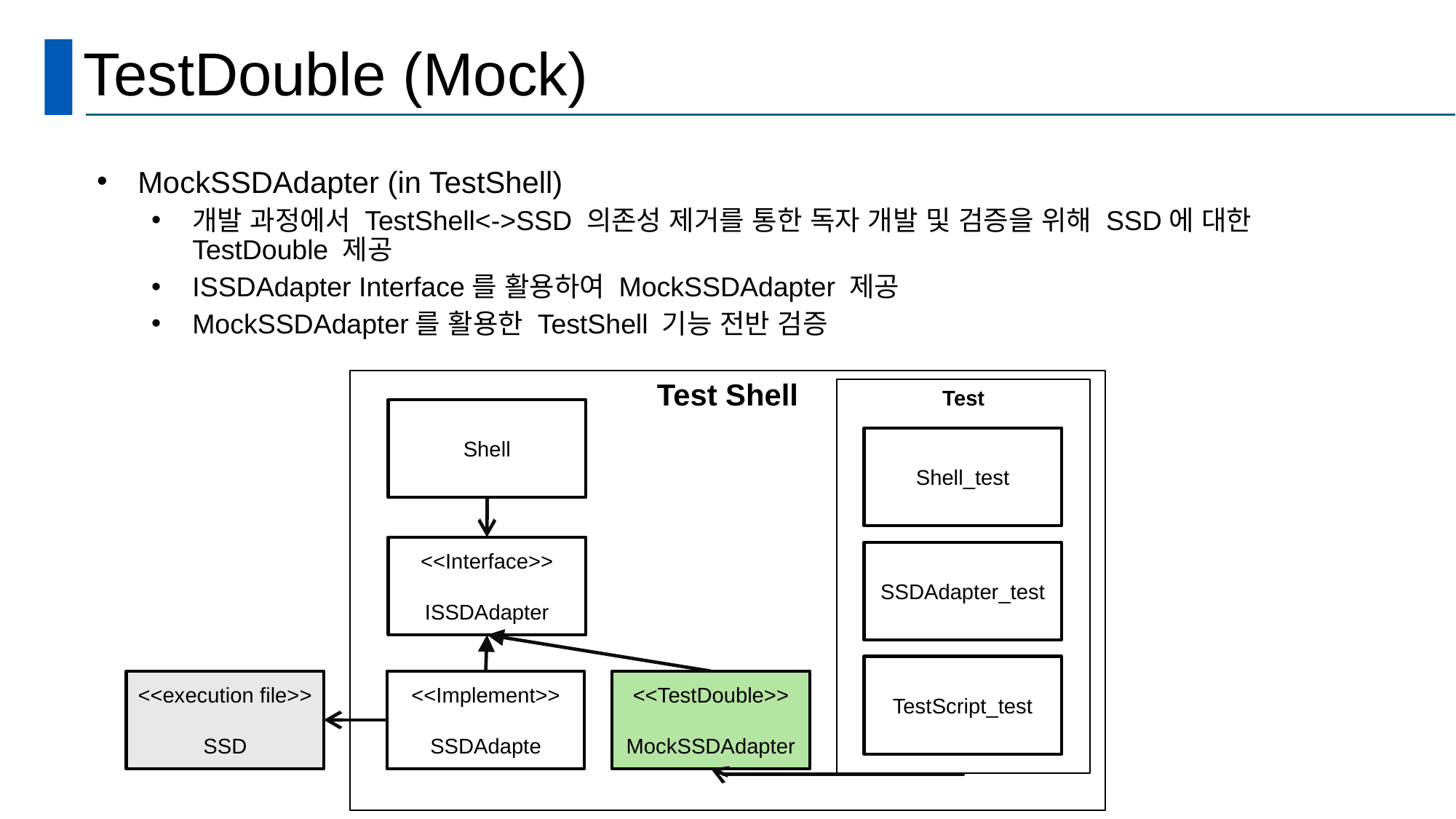

# TestDouble (Mock)
MockSSDAdapter (in TestShell)
개발 과정에서 TestShell<->SSD 의존성 제거를 통한 독자 개발 및 검증을 위해 SSD에 대한 TestDouble 제공
ISSDAdapter Interface를 활용하여 MockSSDAdapter 제공
MockSSDAdapter를 활용한 TestShell 기능 전반 검증
Test Shell
Test
Shell
Shell_test
<<Interface>>

ISSDAdapter
SSDAdapter_test
TestScript_test
<<execution file>>

SSD
<<Implement>>

SSDAdapte
<<TestDouble>>

MockSSDAdapter